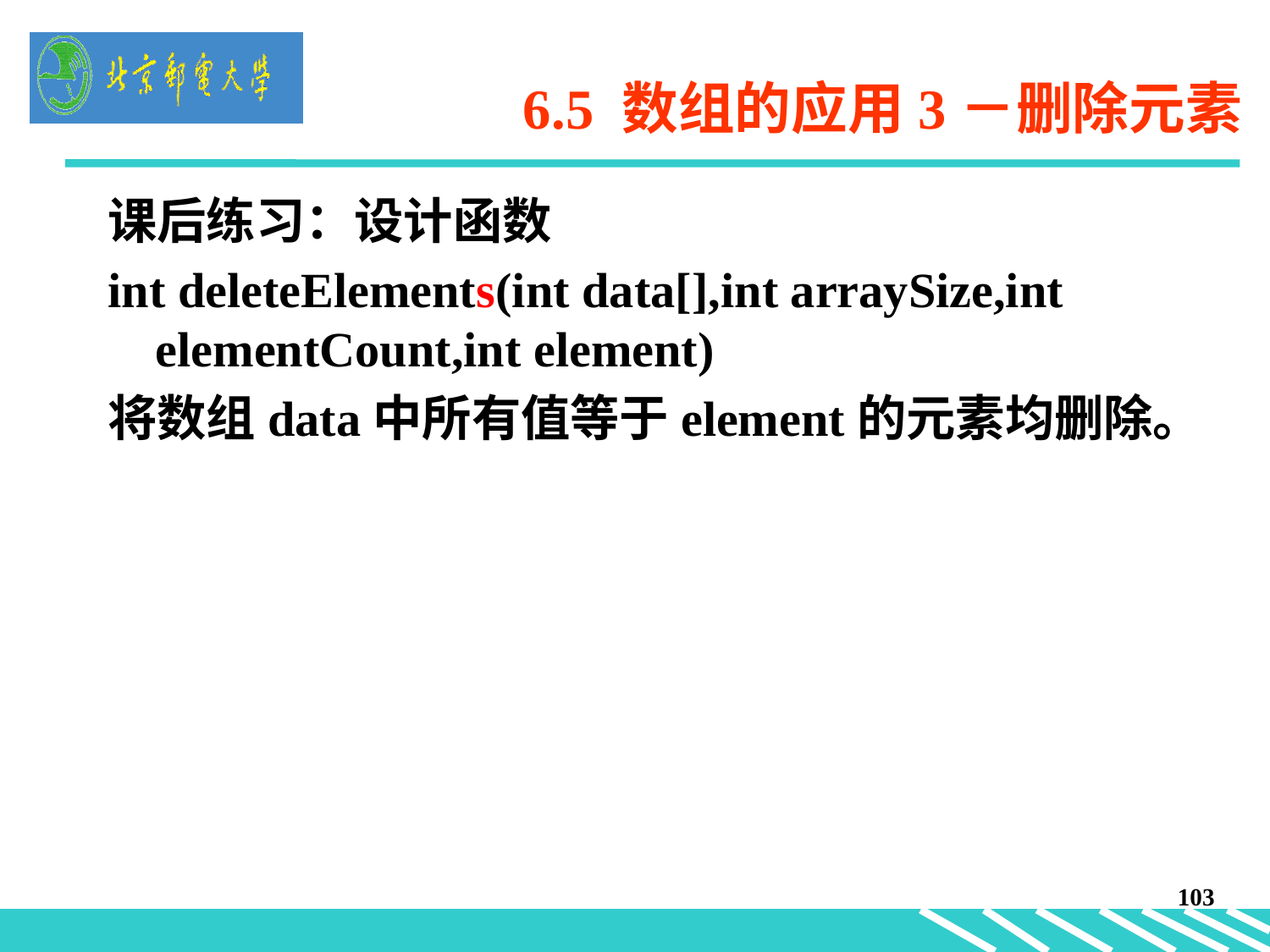

# 6.5 数组的应用3－删除元素
课后练习：设计函数
int deleteElements(int data[],int arraySize,int elementCount,int element)
将数组data中所有值等于element的元素均删除。

103